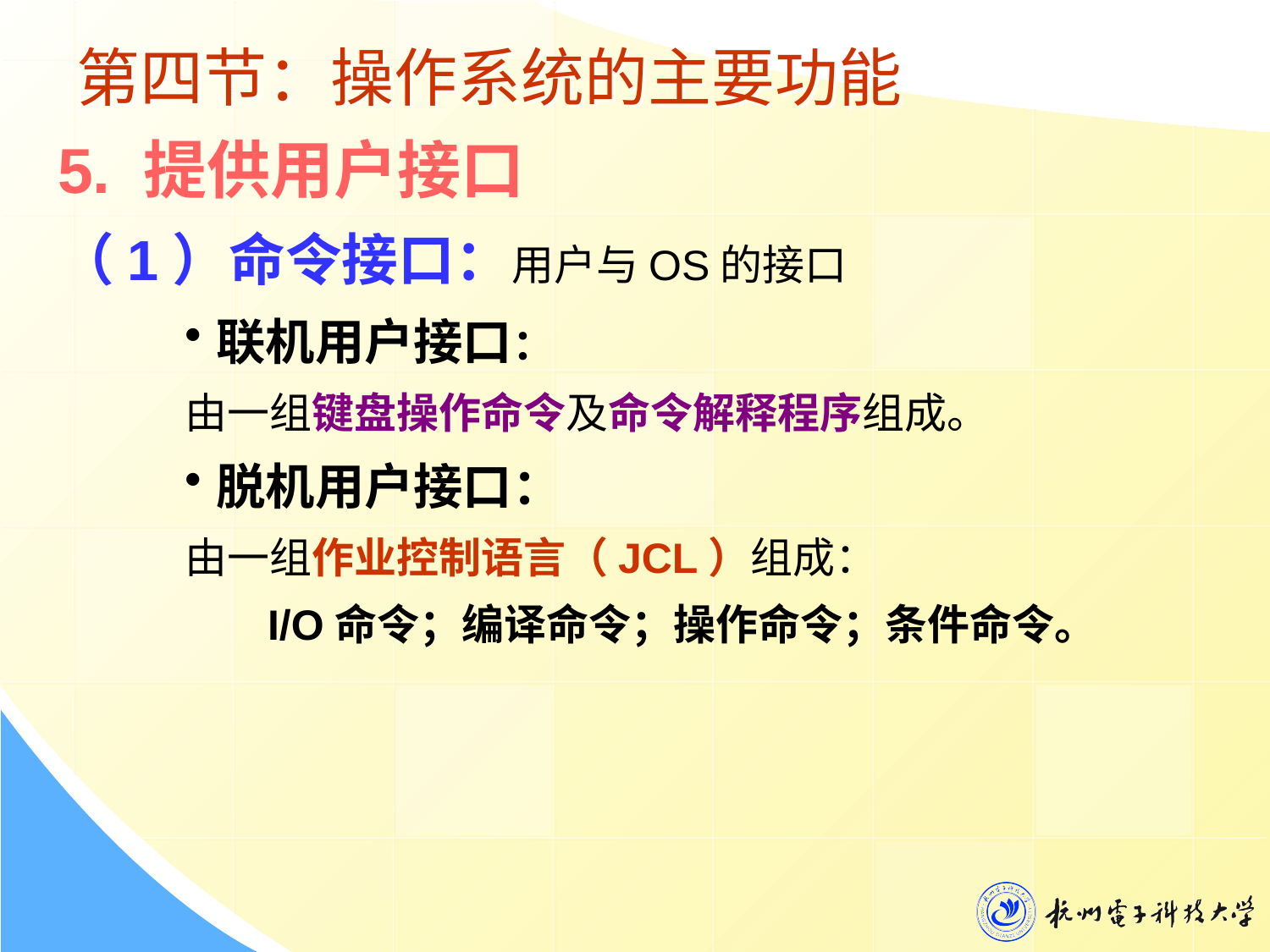

# 第四节：操作系统的主要功能
5. 提供用户接口
（1）命令接口：用户与OS的接口
联机用户接口：
由一组键盘操作命令及命令解释程序组成。
脱机用户接口：
由一组作业控制语言（JCL）组成：
       I/O命令；编译命令；操作命令；条件命令。